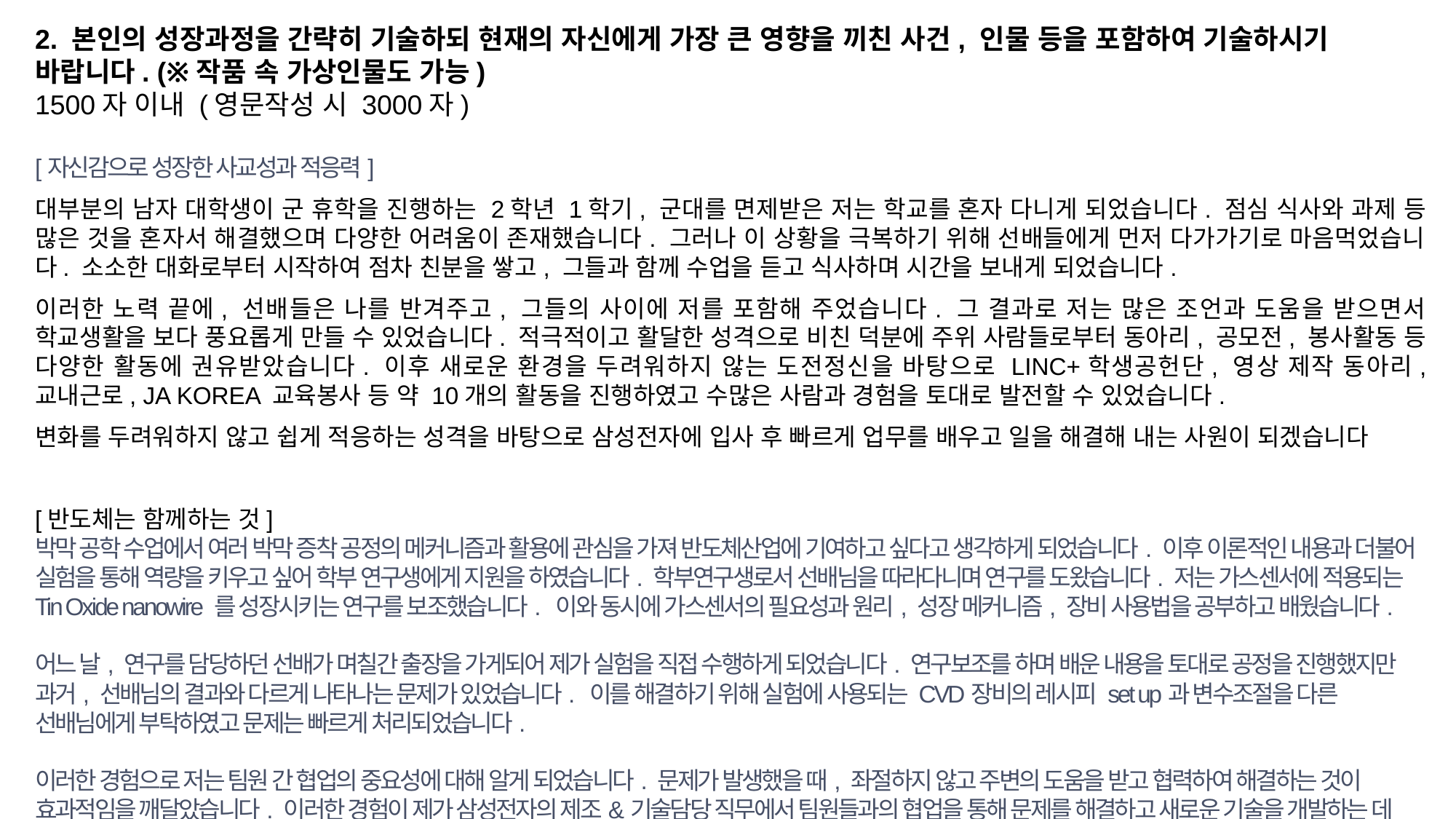

2. 본인의 성장과정을 간략히 기술하되 현재의 자신에게 가장 큰 영향을 끼친 사건, 인물 등을 포함하여 기술하시기 바랍니다. (※작품 속 가상인물도 가능)
1500자 이내 (영문작성 시 3000자)

[자신감으로 성장한 사교성과 적응력]
대부분의 남자 대학생이 군 휴학을 진행하는 2학년 1학기, 군대를 면제받은 저는 학교를 혼자 다니게 되었습니다. 점심 식사와 과제 등 많은 것을 혼자서 해결했으며 다양한 어려움이 존재했습니다. 그러나 이 상황을 극복하기 위해 선배들에게 먼저 다가가기로 마음먹었습니다. 소소한 대화로부터 시작하여 점차 친분을 쌓고, 그들과 함께 수업을 듣고 식사하며 시간을 보내게 되었습니다.
이러한 노력 끝에, 선배들은 나를 반겨주고, 그들의 사이에 저를 포함해 주었습니다. 그 결과로 저는 많은 조언과 도움을 받으면서 학교생활을 보다 풍요롭게 만들 수 있었습니다. 적극적이고 활달한 성격으로 비친 덕분에 주위 사람들로부터 동아리, 공모전, 봉사활동 등 다양한 활동에 권유받았습니다. 이후 새로운 환경을 두려워하지 않는 도전정신을 바탕으로 LINC+학생공헌단, 영상 제작 동아리, 교내근로, JA KOREA 교육봉사 등 약 10개의 활동을 진행하였고 수많은 사람과 경험을 토대로 발전할 수 있었습니다.
변화를 두려워하지 않고 쉽게 적응하는 성격을 바탕으로 삼성전자에 입사 후 빠르게 업무를 배우고 일을 해결해 내는 사원이 되겠습니다

[반도체는 함께하는 것]
박막 공학 수업에서 여러 박막 증착 공정의 메커니즘과 활용에 관심을 가져 반도체산업에 기여하고 싶다고 생각하게 되었습니다. 이후 이론적인 내용과 더불어 실험을 통해 역량을 키우고 싶어 학부 연구생에게 지원을 하였습니다. 학부연구생로서 선배님을 따라다니며 연구를 도왔습니다. 저는 가스센서에 적용되는 Tin Oxide nanowire 를 성장시키는 연구를 보조했습니다.  이와 동시에 가스센서의 필요성과 원리, 성장 메커니즘, 장비 사용법을 공부하고 배웠습니다.

어느 날, 연구를 담당하던 선배가 며칠간 출장을 가게되어 제가 실험을 직접 수행하게 되었습니다. 연구보조를 하며 배운 내용을 토대로 공정을 진행했지만 과거, 선배님의 결과와 다르게 나타나는 문제가 있었습니다.  이를 해결하기 위해 실험에 사용되는 CVD장비의 레시피 set up과 변수조절을 다른 선배님에게 부탁하였고 문제는 빠르게 처리되었습니다.

이러한 경험으로 저는 팀원 간 협업의 중요성에 대해 알게 되었습니다. 문제가 발생했을 때, 좌절하지 않고 주변의 도움을 받고 협력하여 해결하는 것이 효과적임을 깨달았습니다. 이러한 경험이 제가 삼성전자의 제조&기술담당 직무에서 팀원들과의 협업을 통해 문제를 해결하고 새로운 기술을 개발하는 데 있어서 중요한 역할을 할 것 이라고 생각합니다.